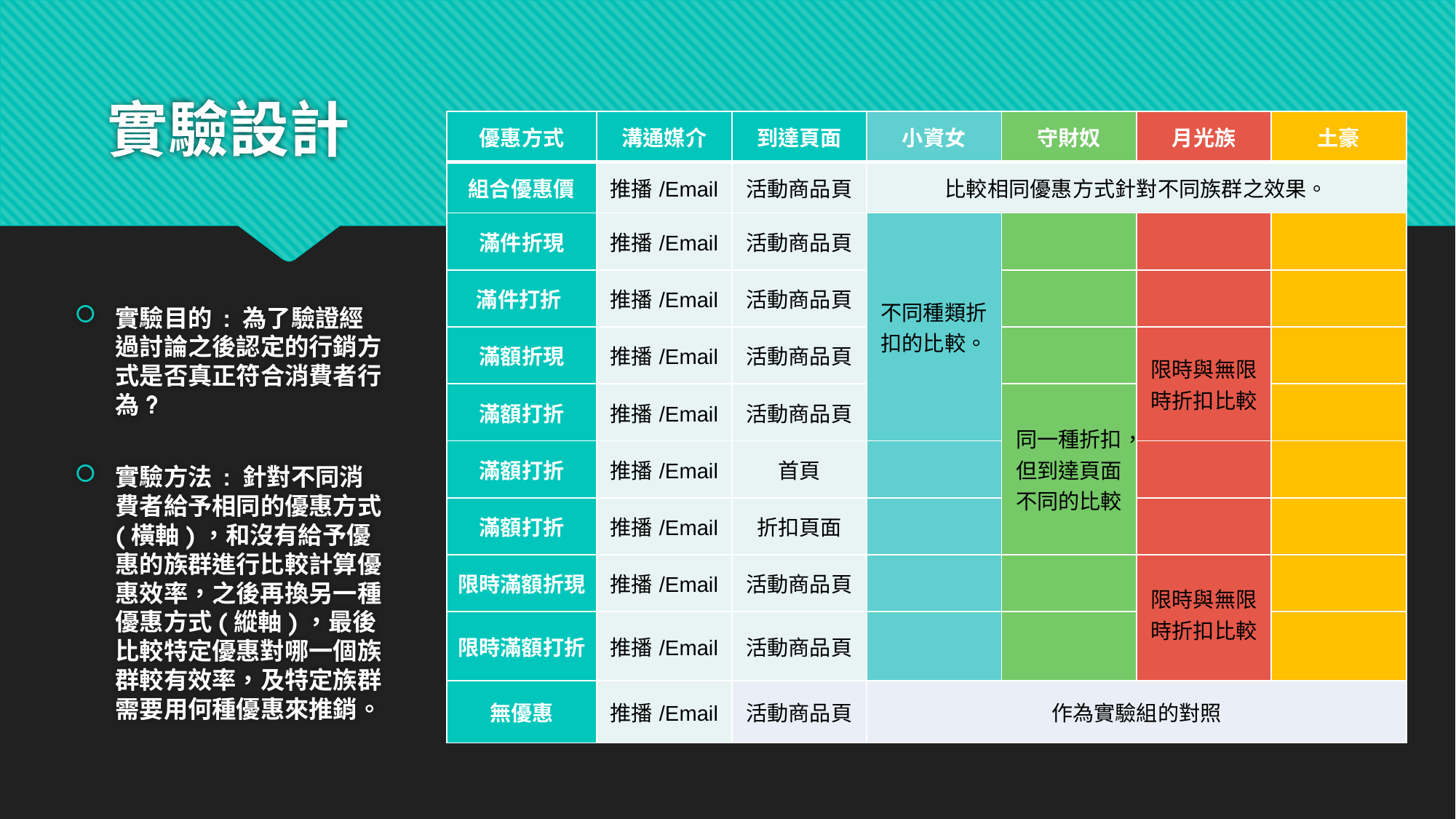

# 實驗設計
| 優惠方式 | 溝通媒介 | 到達頁面 | 小資女 | 守財奴 | 月光族 | 土豪 |
| --- | --- | --- | --- | --- | --- | --- |
| 組合優惠價 | 推播/Email | 活動商品頁 | 比較相同優惠方式針對不同族群之效果。 |  |  |  |
| 滿件折現 | 推播/Email | 活動商品頁 | 不同種類折扣的比較。 |  |  |  |
| 滿件打折 | 推播/Email | 活動商品頁 |  |  |  |  |
| 滿額折現 | 推播/Email | 活動商品頁 |  |  | 限時與無限時折扣比較 |  |
| 滿額打折 | 推播/Email | 活動商品頁 |  | 同一種折扣，但到達頁面不同的比較 |  |  |
| 滿額打折 | 推播/Email | 首頁 |  |  |  |  |
| 滿額打折 | 推播/Email | 折扣頁面 |  |  |  |  |
| 限時滿額折現 | 推播/Email | 活動商品頁 |  |  | 限時與無限時折扣比較 |  |
| 限時滿額打折 | 推播/Email | 活動商品頁 |  |  |  |  |
| 無優惠 | 推播/Email | 活動商品頁 | 作為實驗組的對照 |  |  |  |

實驗目的 : 為了驗證經過討論之後認定的行銷方式是否真正符合消費者行為?
實驗方法 : 針對不同消費者給予相同的優惠方式(橫軸)，和沒有給予優惠的族群進行比較計算優惠效率，之後再換另一種優惠方式(縱軸)，最後比較特定優惠對哪一個族群較有效率，及特定族群需要用何種優惠來推銷。